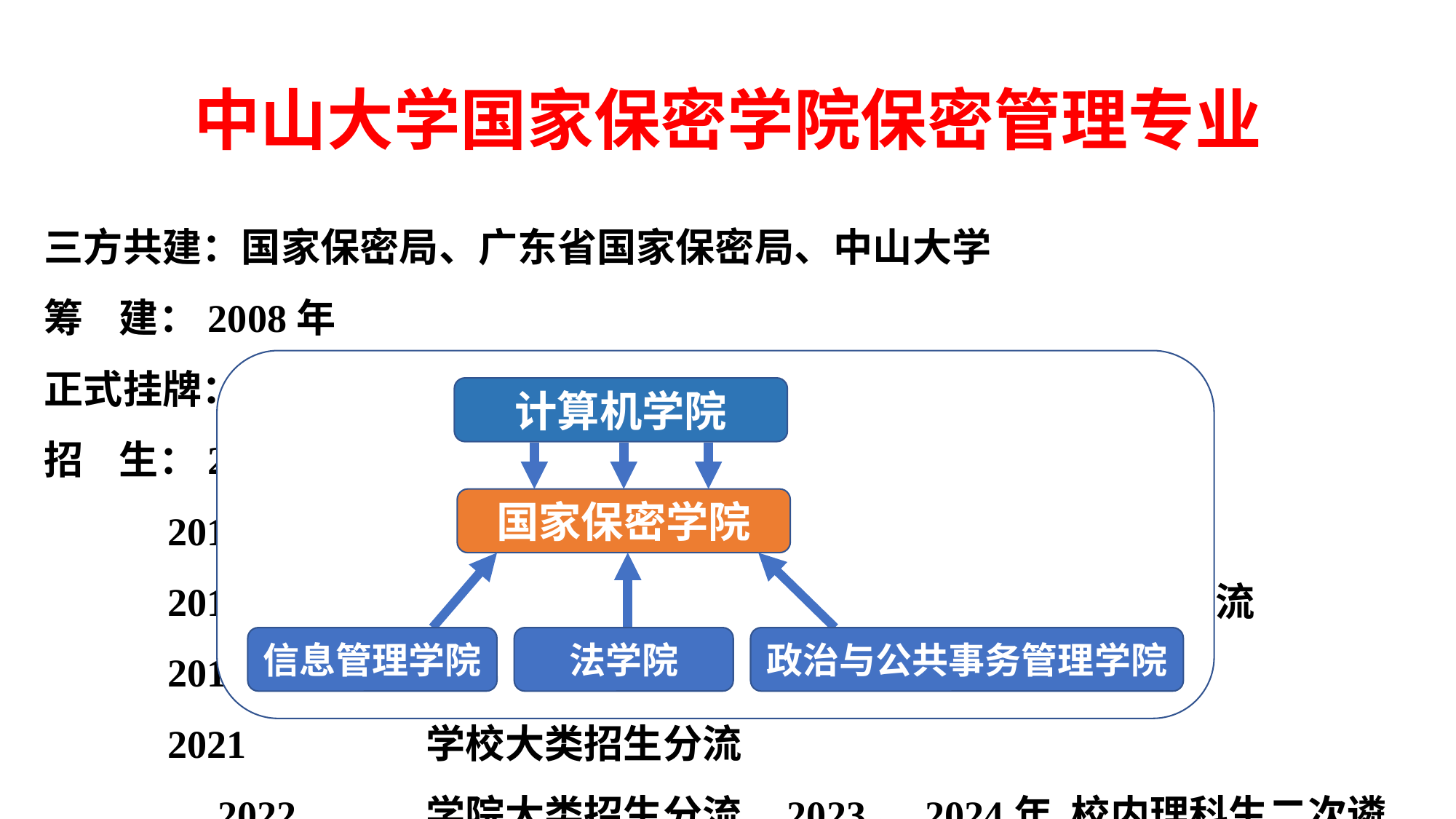

# 中山大学国家保密学院保密管理专业
三方共建：国家保密局、广东省国家保密局、中山大学
筹    建：2008年
正式挂牌：2012年
招    生：2010-2012   二次招生/信息管理与信息系统（保密学方向）
       2013-2015   招收高考理科生/保密管理专业
       2016		依托计算机学院，大类招生一年后进行专业分流
       2017-2020   招收高考理科生/保密管理专业
       2021		学校大类招生分流
	 2022		学院大类招生分流    2023、2024年  校内理科生二次遴选

计算机学院
国家保密学院
信息管理学院
法学院
政治与公共事务管理学院